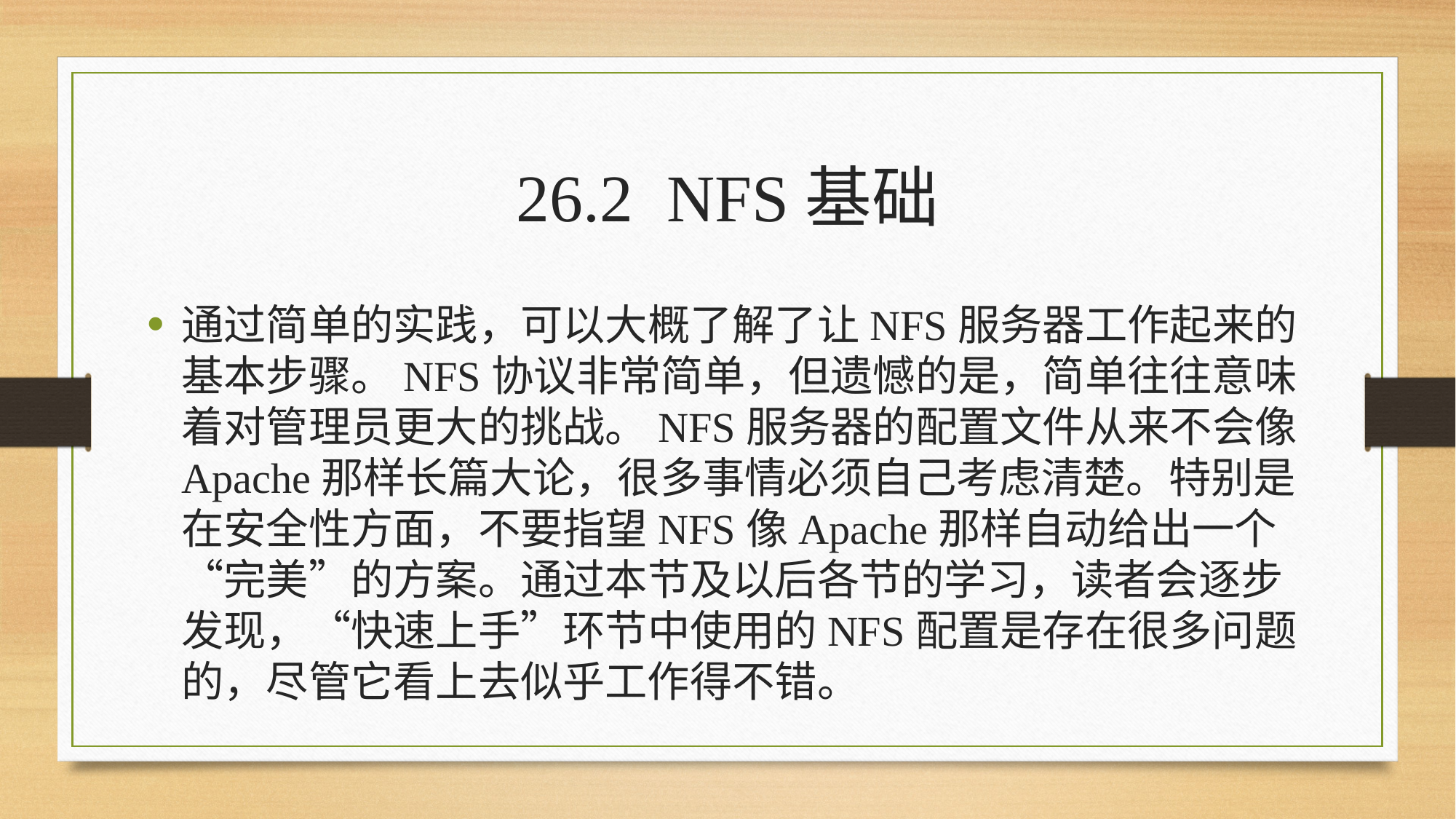

# 26.2  NFS基础
通过简单的实践，可以大概了解了让NFS服务器工作起来的基本步骤。NFS协议非常简单，但遗憾的是，简单往往意味着对管理员更大的挑战。NFS服务器的配置文件从来不会像Apache那样长篇大论，很多事情必须自己考虑清楚。特别是在安全性方面，不要指望NFS像Apache那样自动给出一个“完美”的方案。通过本节及以后各节的学习，读者会逐步发现，“快速上手”环节中使用的NFS配置是存在很多问题的，尽管它看上去似乎工作得不错。